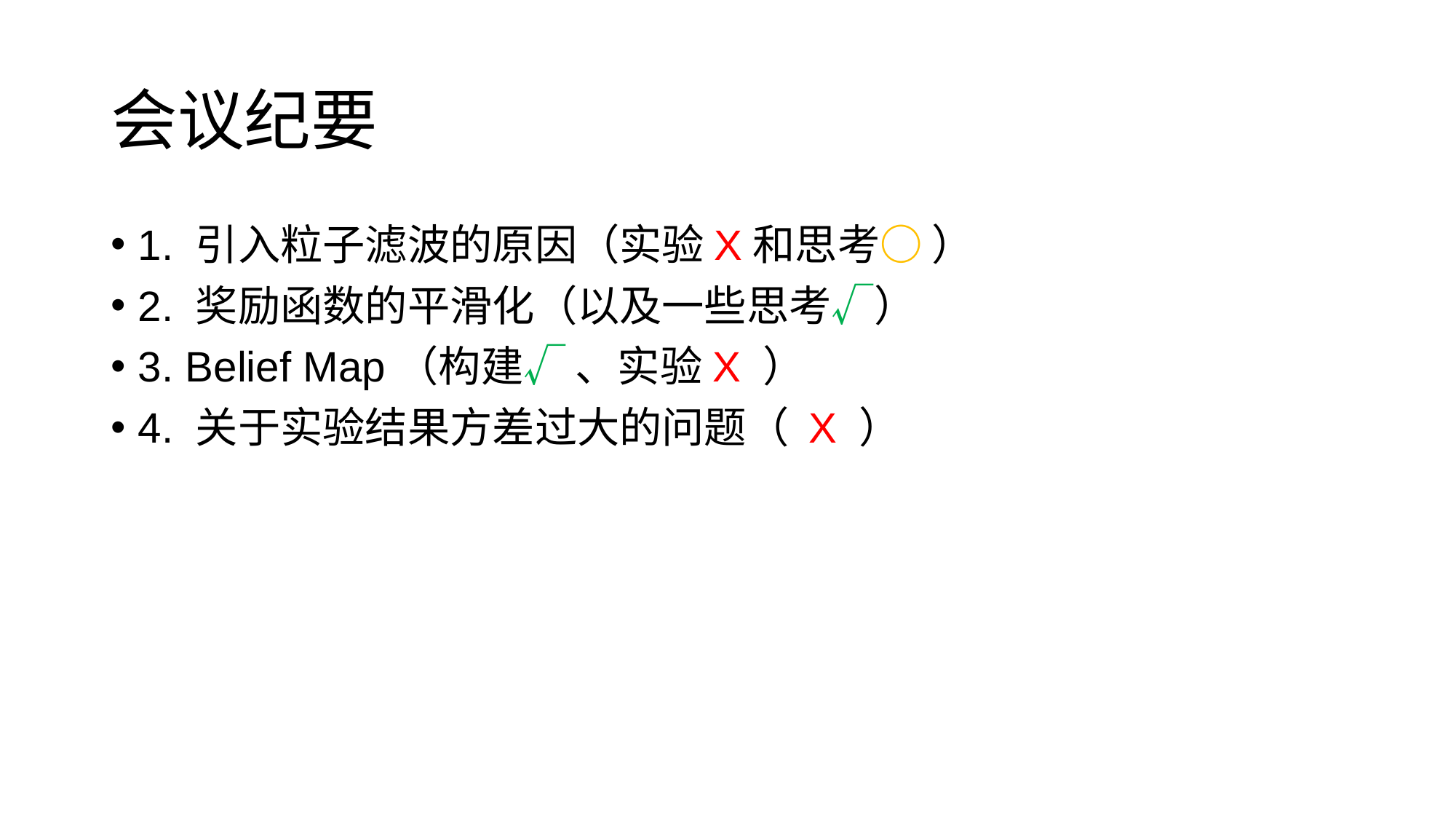

# 会议纪要
1. 引入粒子滤波的原因（实验X和思考○ ）
2. 奖励函数的平滑化（以及一些思考√）
3. Belief Map（构建√ 、实验X ）
4. 关于实验结果方差过大的问题（ X ）